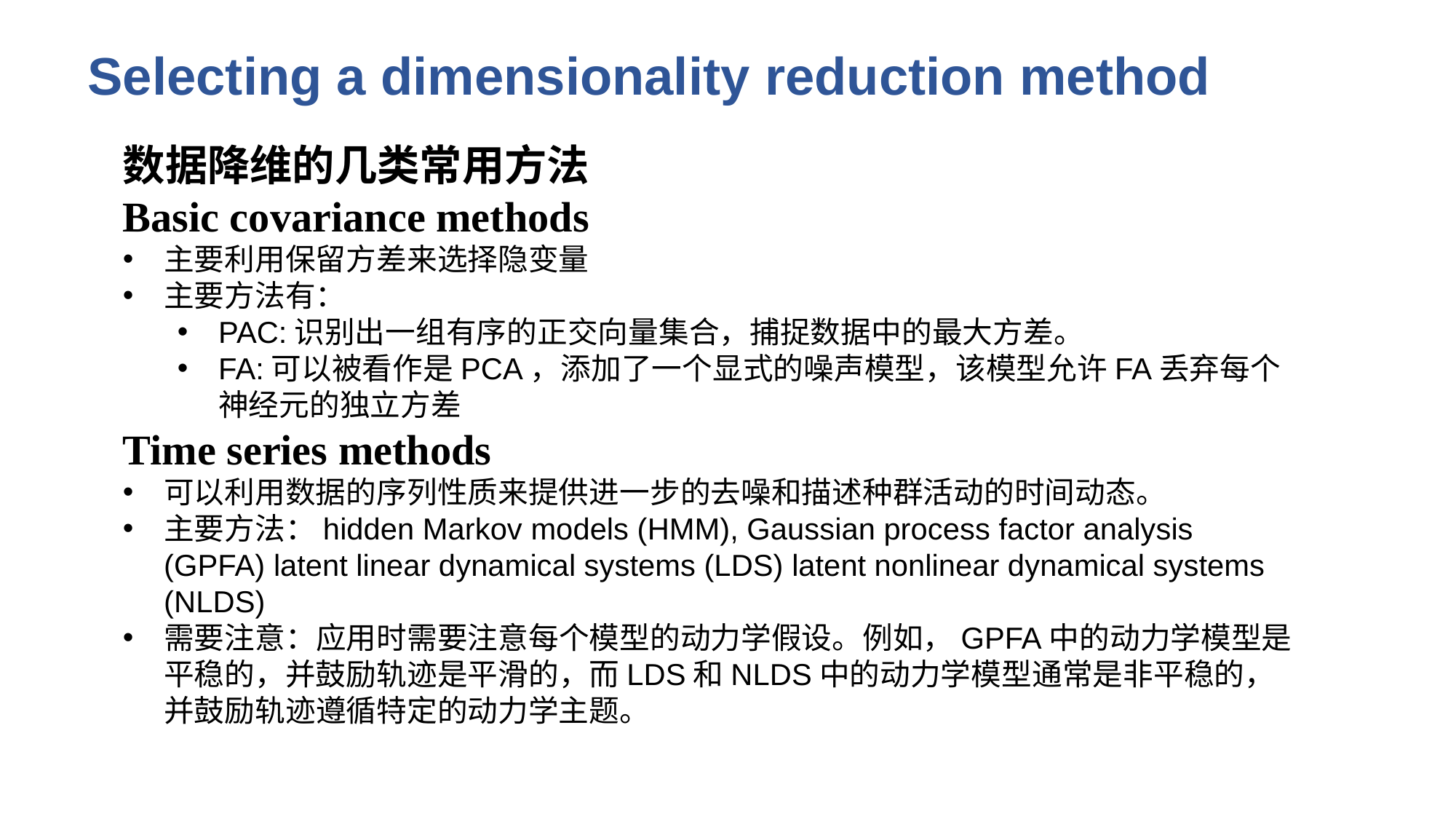

# Selecting a dimensionality reduction method
数据降维的几类常用方法
Basic covariance methods
主要利用保留方差来选择隐变量
主要方法有：
PAC:识别出一组有序的正交向量集合，捕捉数据中的最大方差。
FA:可以被看作是PCA，添加了一个显式的噪声模型，该模型允许FA丢弃每个神经元的独立方差
Time series methods
可以利用数据的序列性质来提供进一步的去噪和描述种群活动的时间动态。
主要方法：hidden Markov models (HMM), Gaussian process factor analysis (GPFA) latent linear dynamical systems (LDS) latent nonlinear dynamical systems (NLDS)
需要注意：应用时需要注意每个模型的动力学假设。例如，GPFA中的动力学模型是平稳的，并鼓励轨迹是平滑的，而LDS和NLDS中的动力学模型通常是非平稳的，并鼓励轨迹遵循特定的动力学主题。